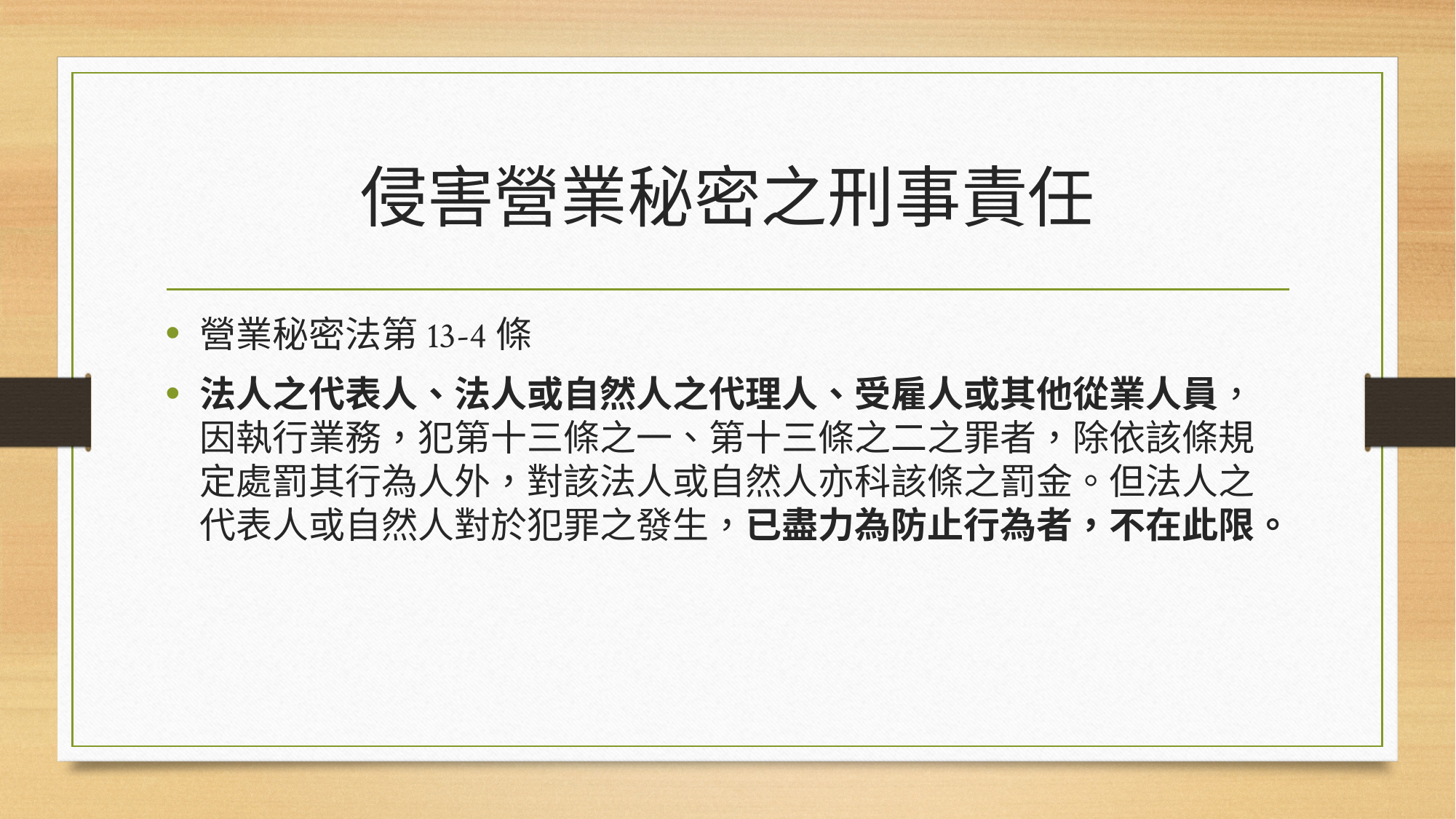

# 侵害營業秘密之刑事責任
營業秘密法第13-4條
法人之代表人、法人或自然人之代理人、受雇人或其他從業人員，因執行業務，犯第十三條之一、第十三條之二之罪者，除依該條規定處罰其行為人外，對該法人或自然人亦科該條之罰金。但法人之代表人或自然人對於犯罪之發生，已盡力為防止行為者，不在此限。